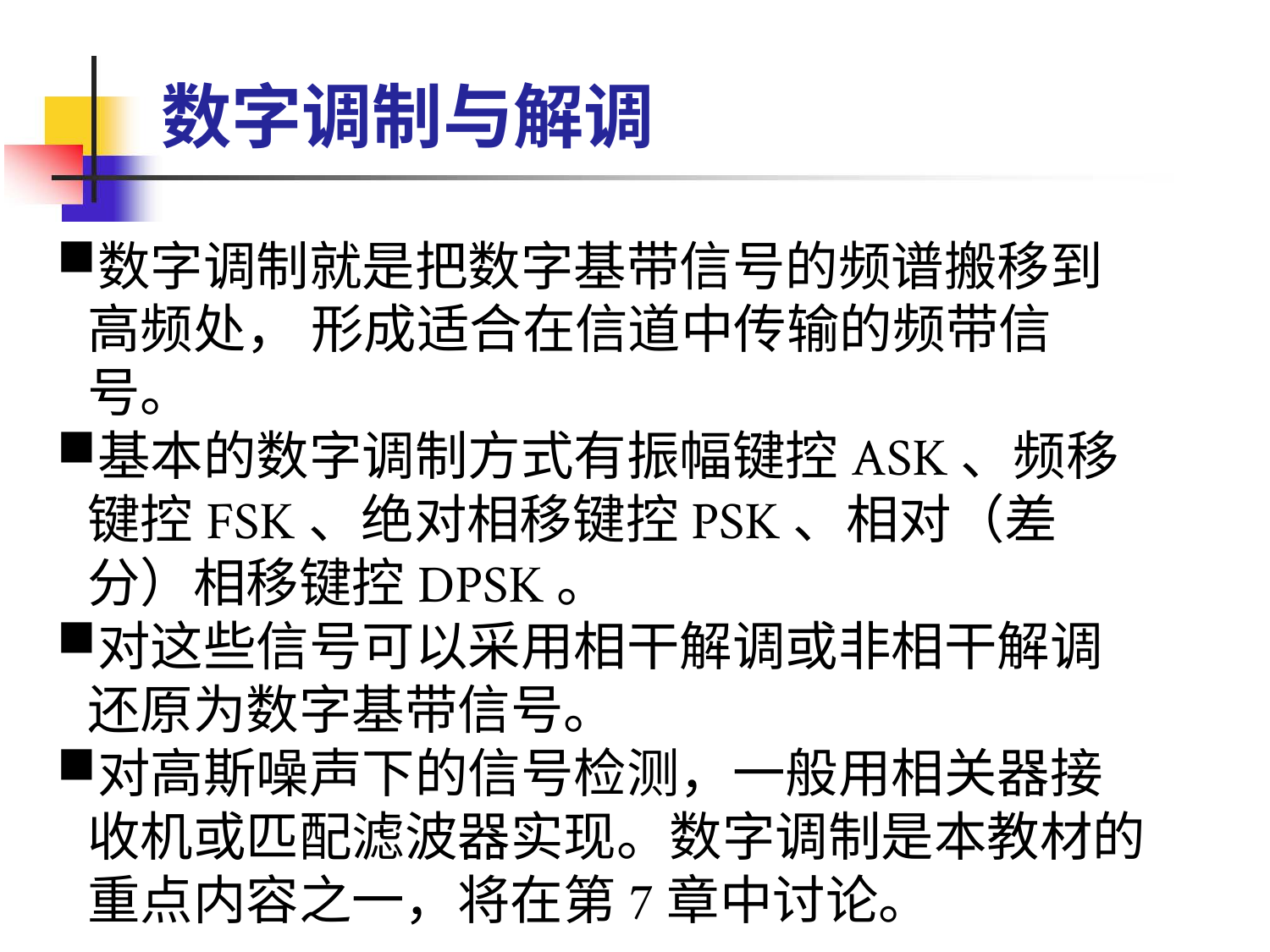

数字调制与解调
数字调制就是把数字基带信号的频谱搬移到高频处， 形成适合在信道中传输的频带信号。
基本的数字调制方式有振幅键控ASK、频移键控FSK、绝对相移键控PSK、相对（差分）相移键控DPSK。
对这些信号可以采用相干解调或非相干解调还原为数字基带信号。
对高斯噪声下的信号检测，一般用相关器接收机或匹配滤波器实现。数字调制是本教材的重点内容之一，将在第7章中讨论。